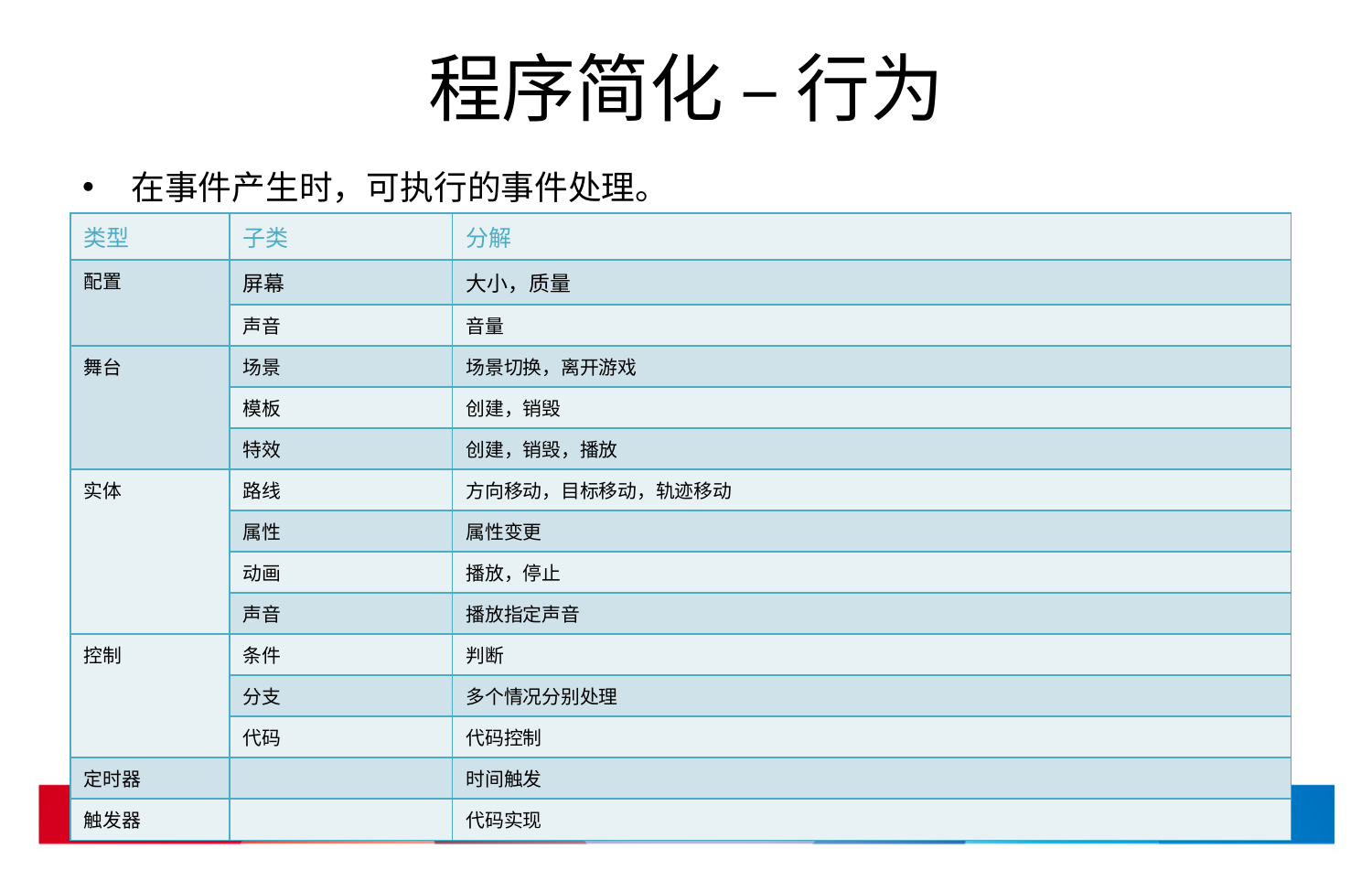

# 程序简化 – 行为
在事件产生时，可执行的事件处理。
| 类型 | 子类 | 分解 |
| --- | --- | --- |
| 配置 | 屏幕 | 大小，质量 |
|  | 声音 | 音量 |
| 舞台 | 场景 | 场景切换，离开游戏 |
|  | 模板 | 创建，销毁 |
|  | 特效 | 创建，销毁，播放 |
| 实体 | 路线 | 方向移动，目标移动，轨迹移动 |
|  | 属性 | 属性变更 |
|  | 动画 | 播放，停止 |
|  | 声音 | 播放指定声音 |
| 控制 | 条件 | 判断 |
|  | 分支 | 多个情况分别处理 |
|  | 代码 | 代码控制 |
| 定时器 |  | 时间触发 |
| 触发器 |  | 代码实现 |